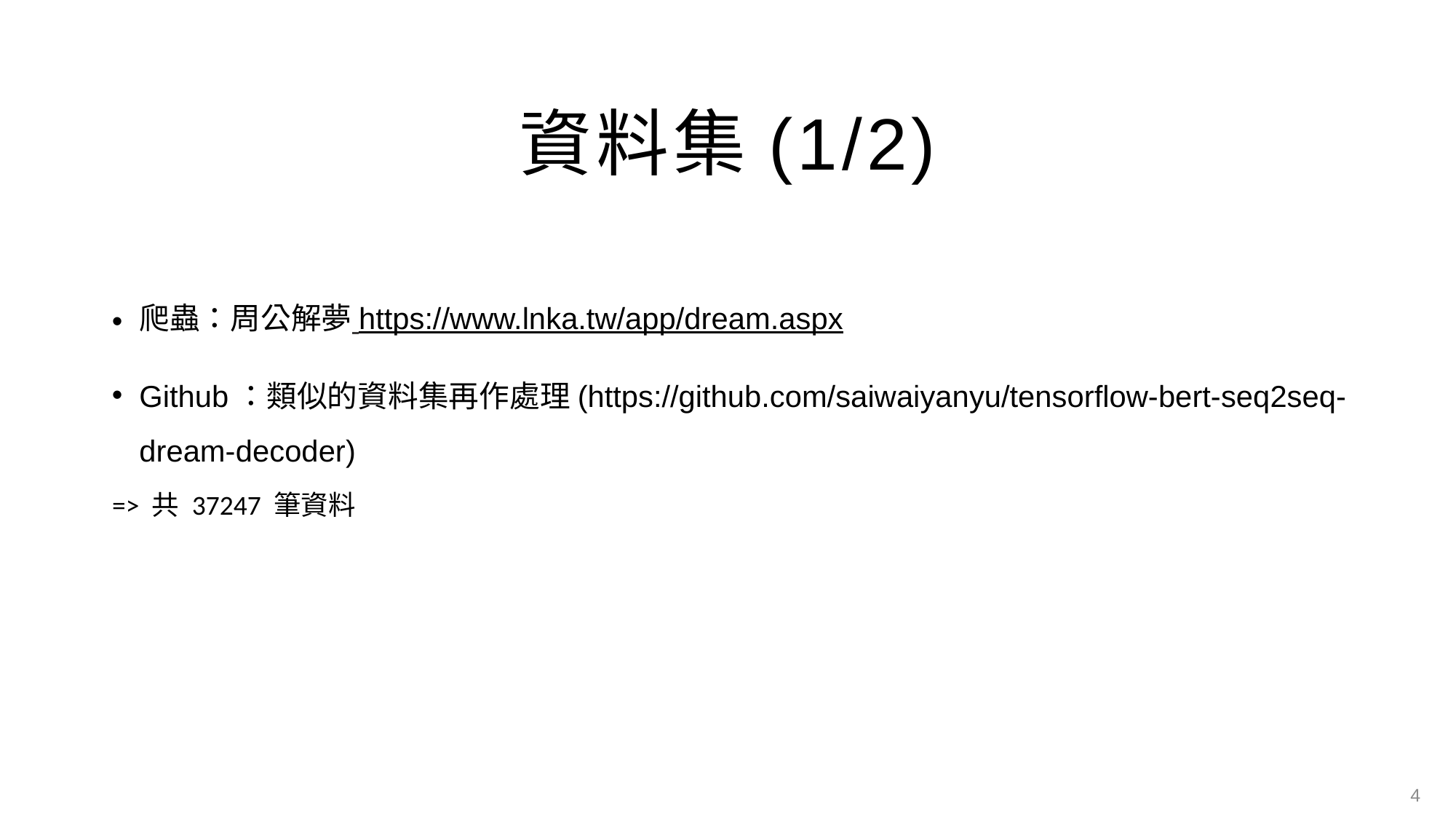

# 資料集(1/2)
爬蟲：周公解夢 https://www.lnka.tw/app/dream.aspx
Github：類似的資料集再作處理(https://github.com/saiwaiyanyu/tensorflow-bert-seq2seq-dream-decoder)
=> 共 37247 筆資料
4